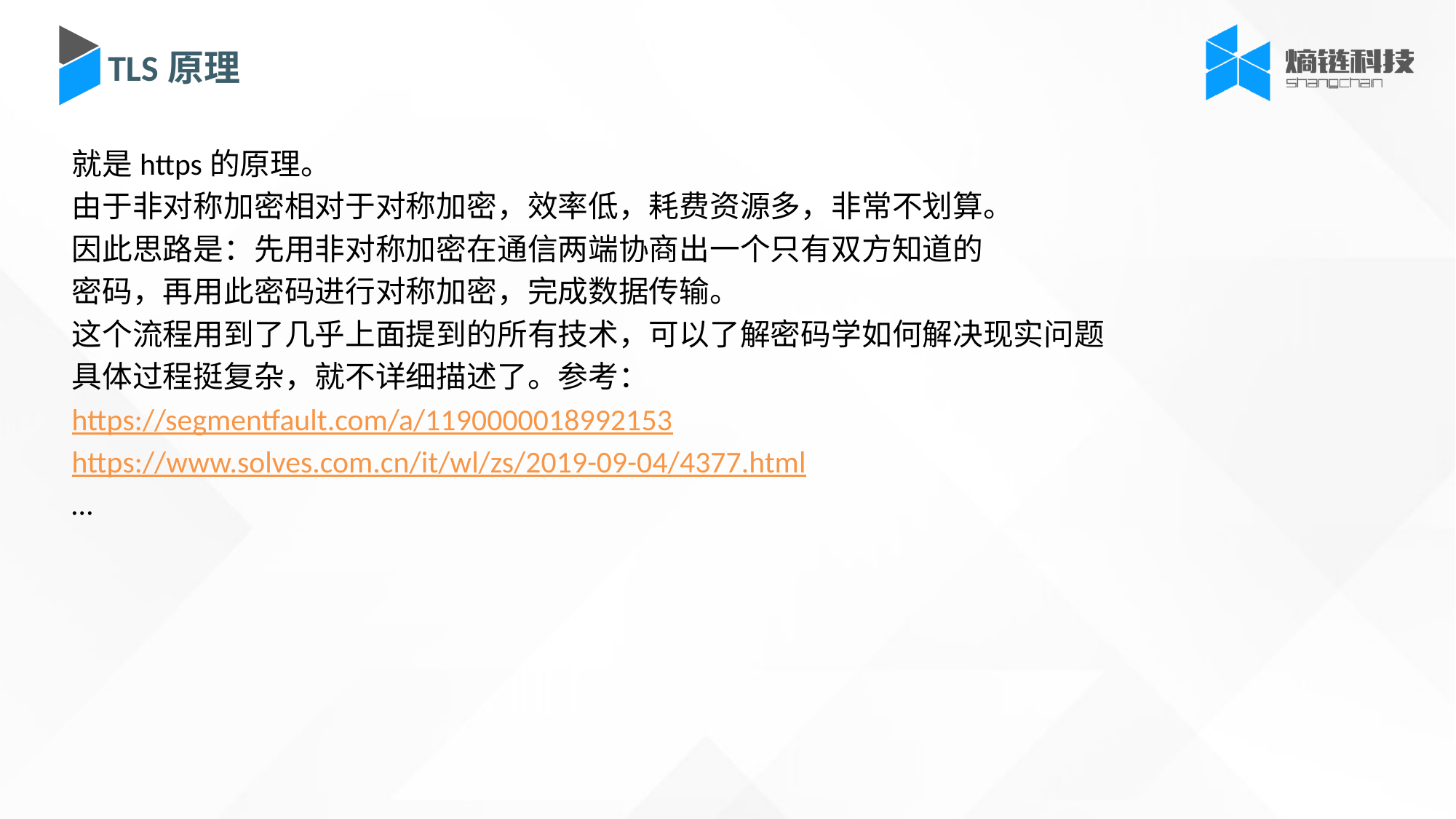

TLS原理
就是https的原理。
由于非对称加密相对于对称加密，效率低，耗费资源多，非常不划算。
因此思路是：先用非对称加密在通信两端协商出一个只有双方知道的
密码，再用此密码进行对称加密，完成数据传输。
这个流程用到了几乎上面提到的所有技术，可以了解密码学如何解决现实问题
具体过程挺复杂，就不详细描述了。参考：
https://segmentfault.com/a/1190000018992153
https://www.solves.com.cn/it/wl/zs/2019-09-04/4377.html
…